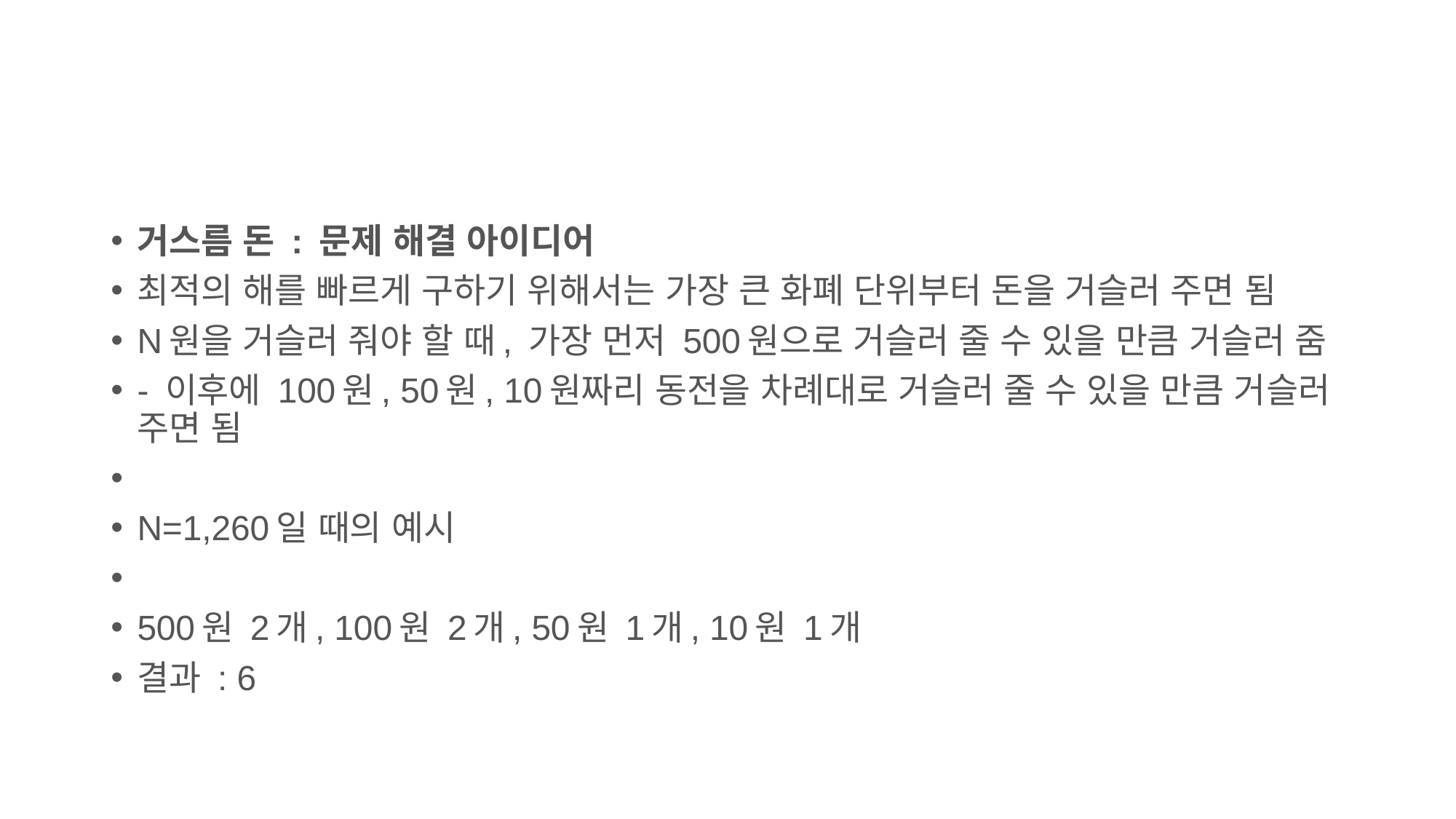

#
거스름 돈 : 문제 해결 아이디어
최적의 해를 빠르게 구하기 위해서는 가장 큰 화폐 단위부터 돈을 거슬러 주면 됨
N원을 거슬러 줘야 할 때, 가장 먼저 500원으로 거슬러 줄 수 있을 만큼 거슬러 줌
- 이후에 100원, 50원, 10원짜리 동전을 차례대로 거슬러 줄 수 있을 만큼 거슬러 주면 됨
​
N=1,260일 때의 예시
​
500원 2개, 100원 2개, 50원 1개, 10원 1개
결과 : 6